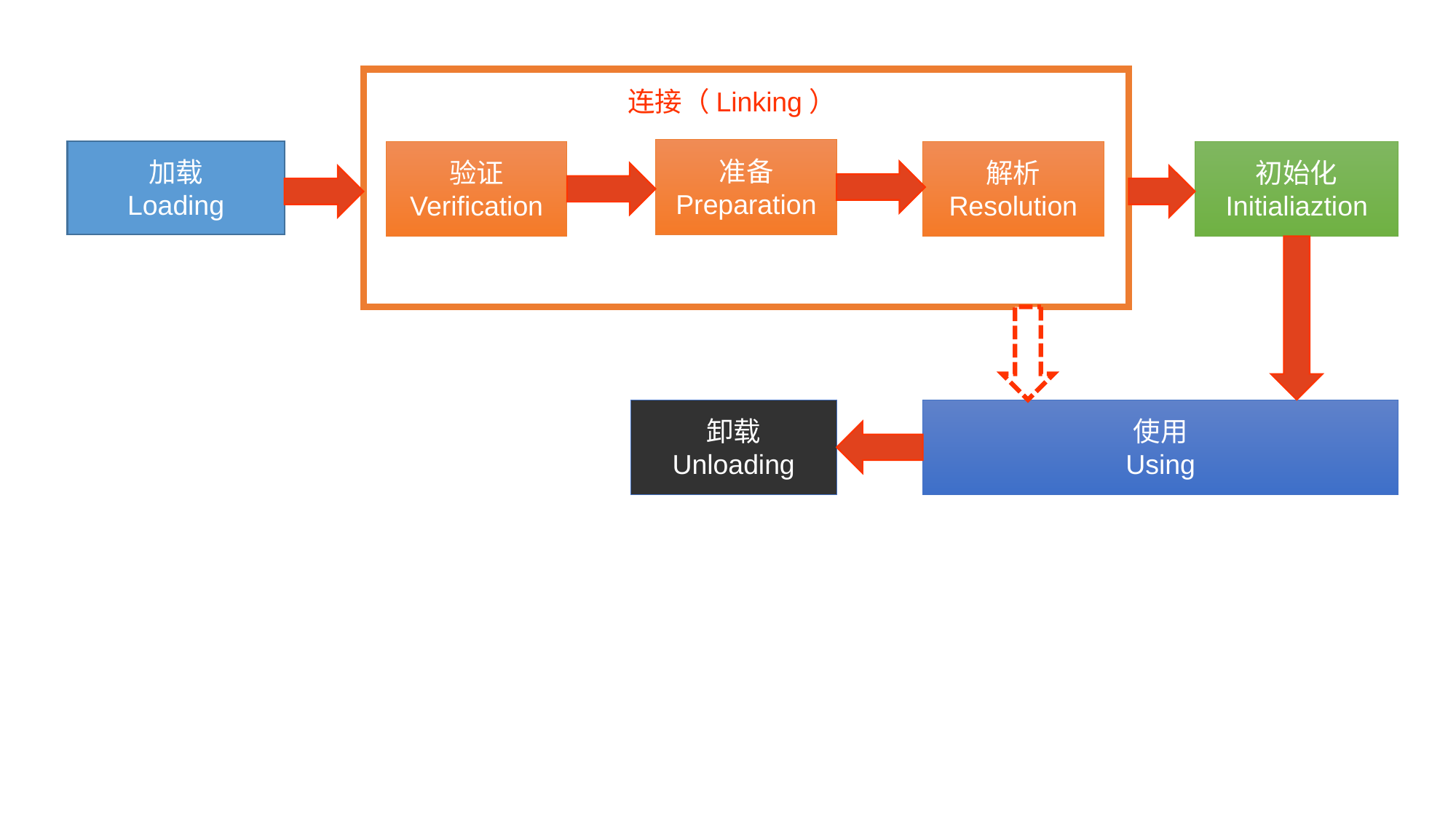

连接（Linking）
准备
Preparation
加载
Loading
验证
Verification
解析
Resolution
初始化
Initialiaztion

卸载
Unloading
使用
Using